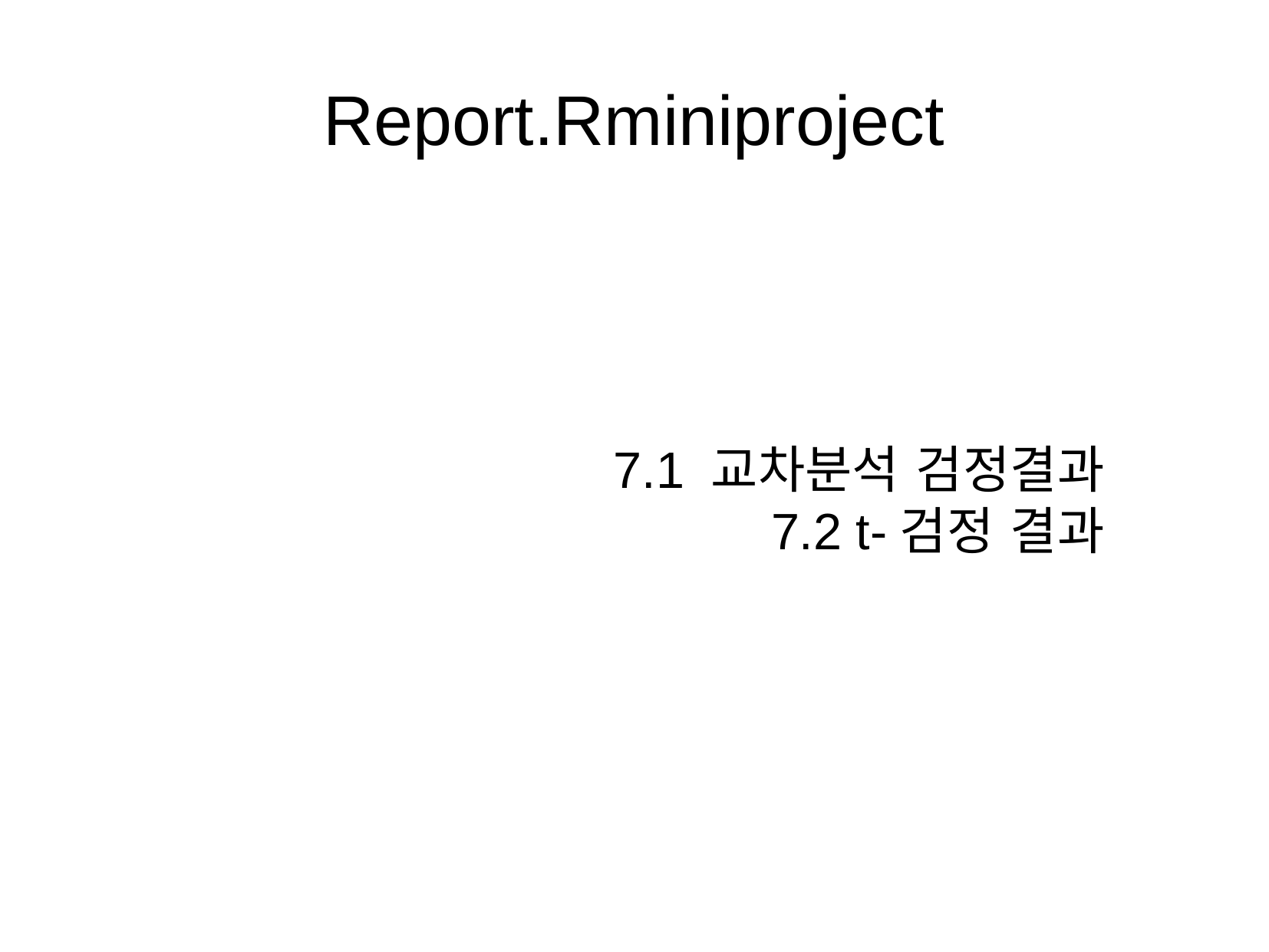

Report.Rminiproject
7.1 교차분석 검정결과
7.2 t-검정 결과